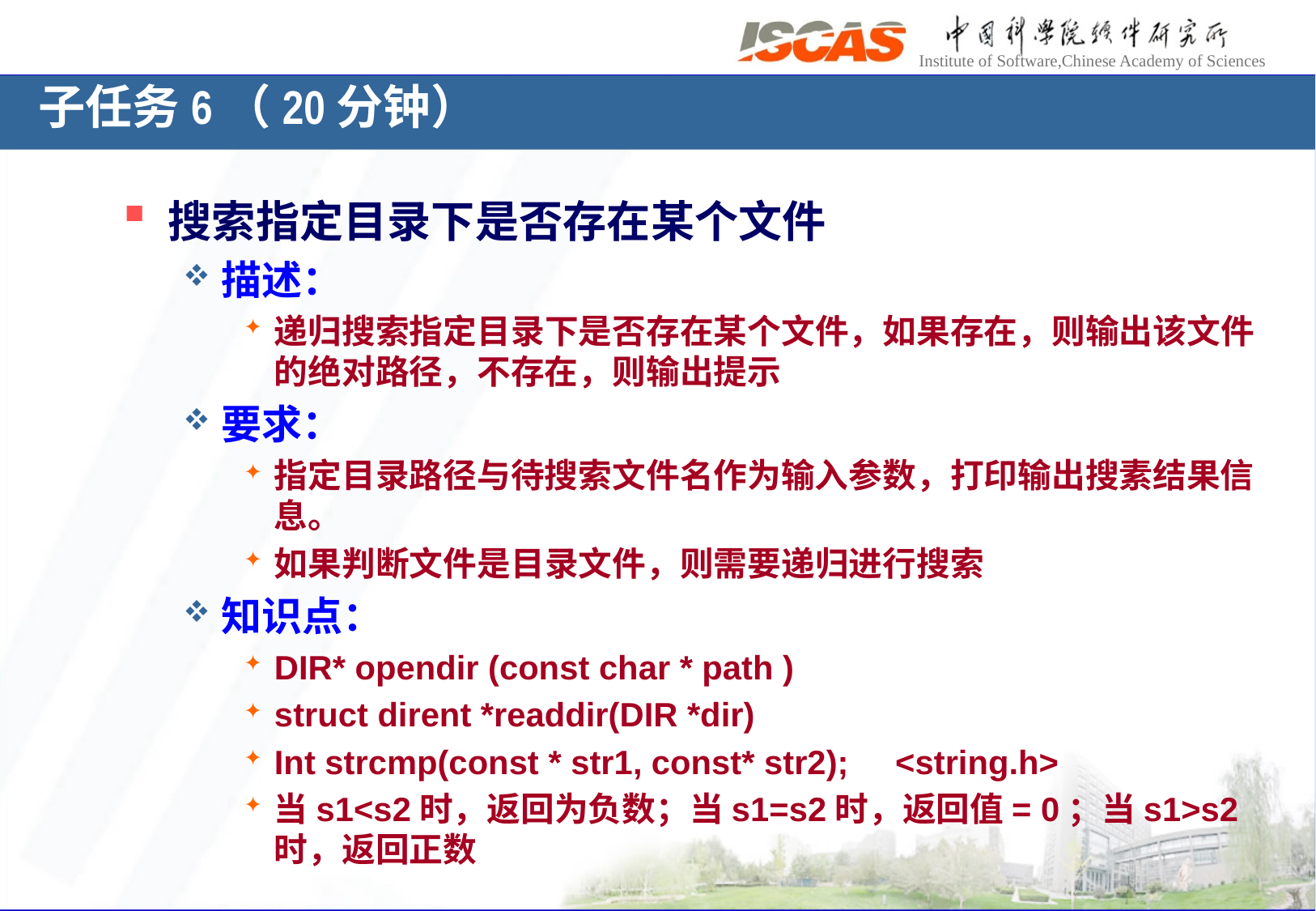

子任务6（20分钟）
搜索指定目录下是否存在某个文件
描述：
递归搜索指定目录下是否存在某个文件，如果存在，则输出该文件的绝对路径，不存在，则输出提示
要求：
指定目录路径与待搜索文件名作为输入参数，打印输出搜素结果信息。
如果判断文件是目录文件，则需要递归进行搜索
知识点：
DIR* opendir (const char * path )
struct dirent *readdir(DIR *dir)
Int strcmp(const * str1, const* str2);     <string.h>
当s1<s2时，返回为负数；当s1=s2时，返回值= 0；当s1>s2时，返回正数